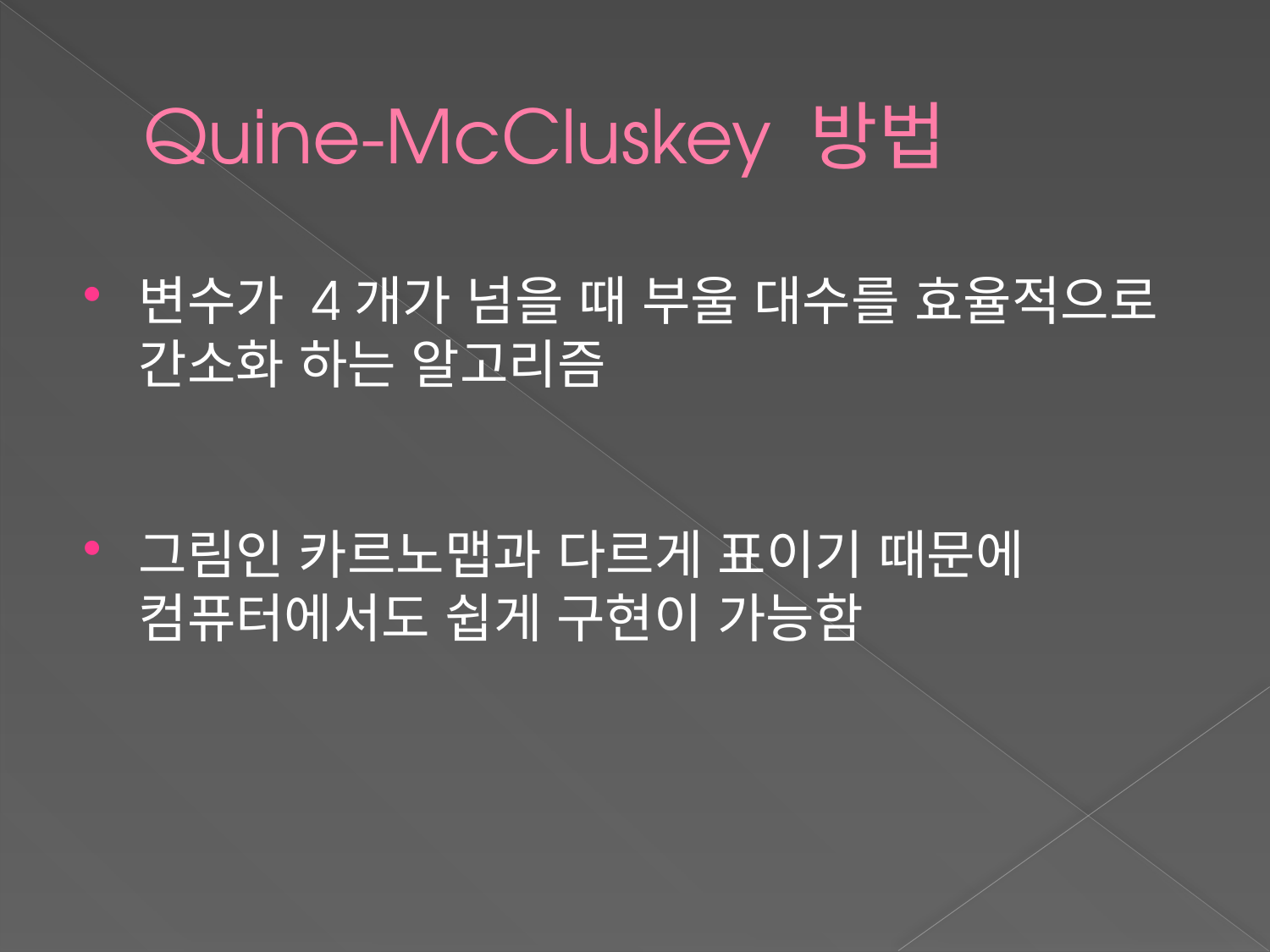

# Quine-McCluskey 방법
변수가 4개가 넘을 때 부울 대수를 효율적으로 간소화 하는 알고리즘

그림인 카르노맵과 다르게 표이기 때문에 컴퓨터에서도 쉽게 구현이 가능함